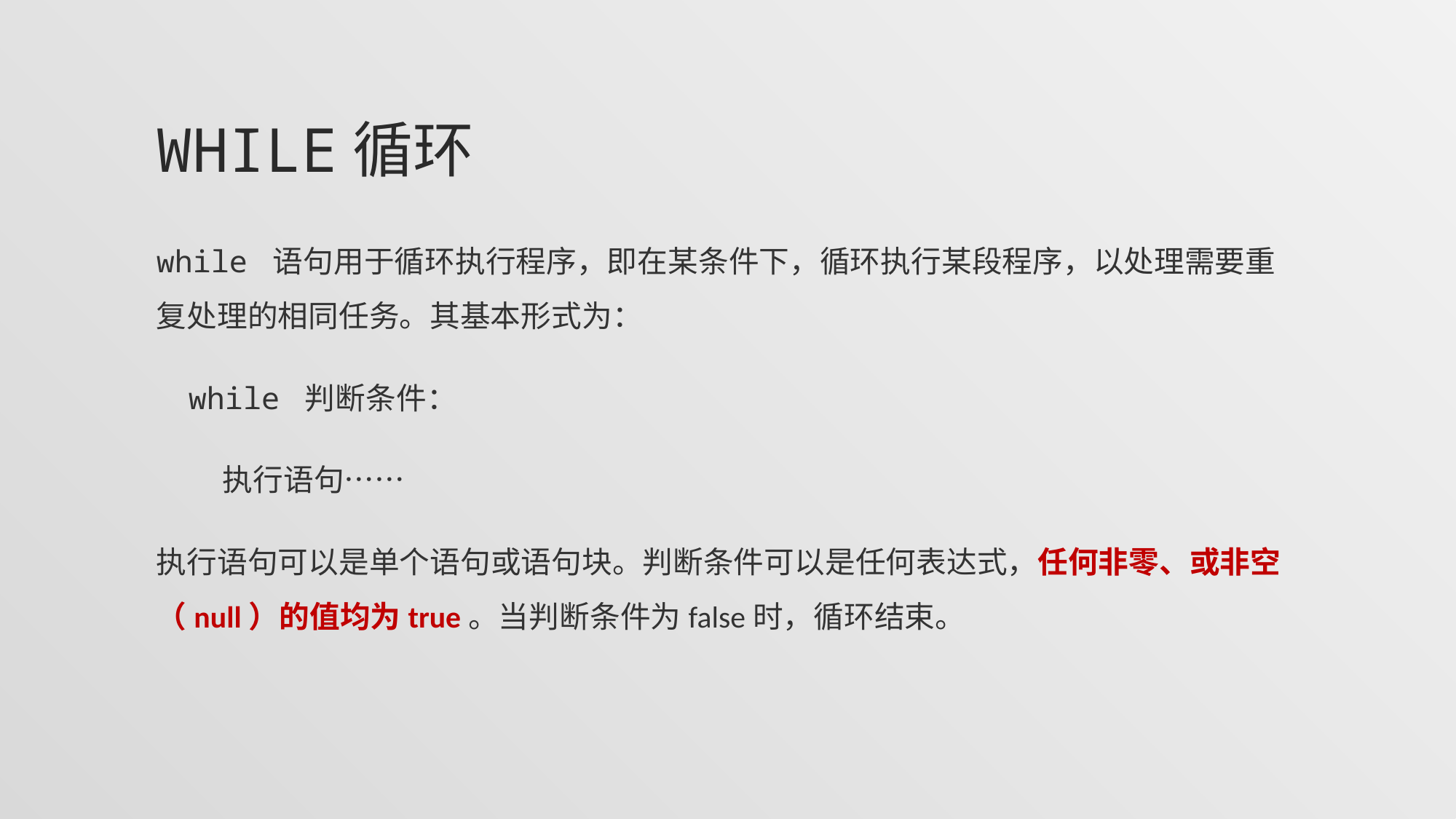

# While循环

while 语句用于循环执行程序，即在某条件下，循环执行某段程序，以处理需要重复处理的相同任务。其基本形式为：
while 判断条件：
    执行语句……
执行语句可以是单个语句或语句块。判断条件可以是任何表达式，任何非零、或非空（null）的值均为true。当判断条件为false时，循环结束。